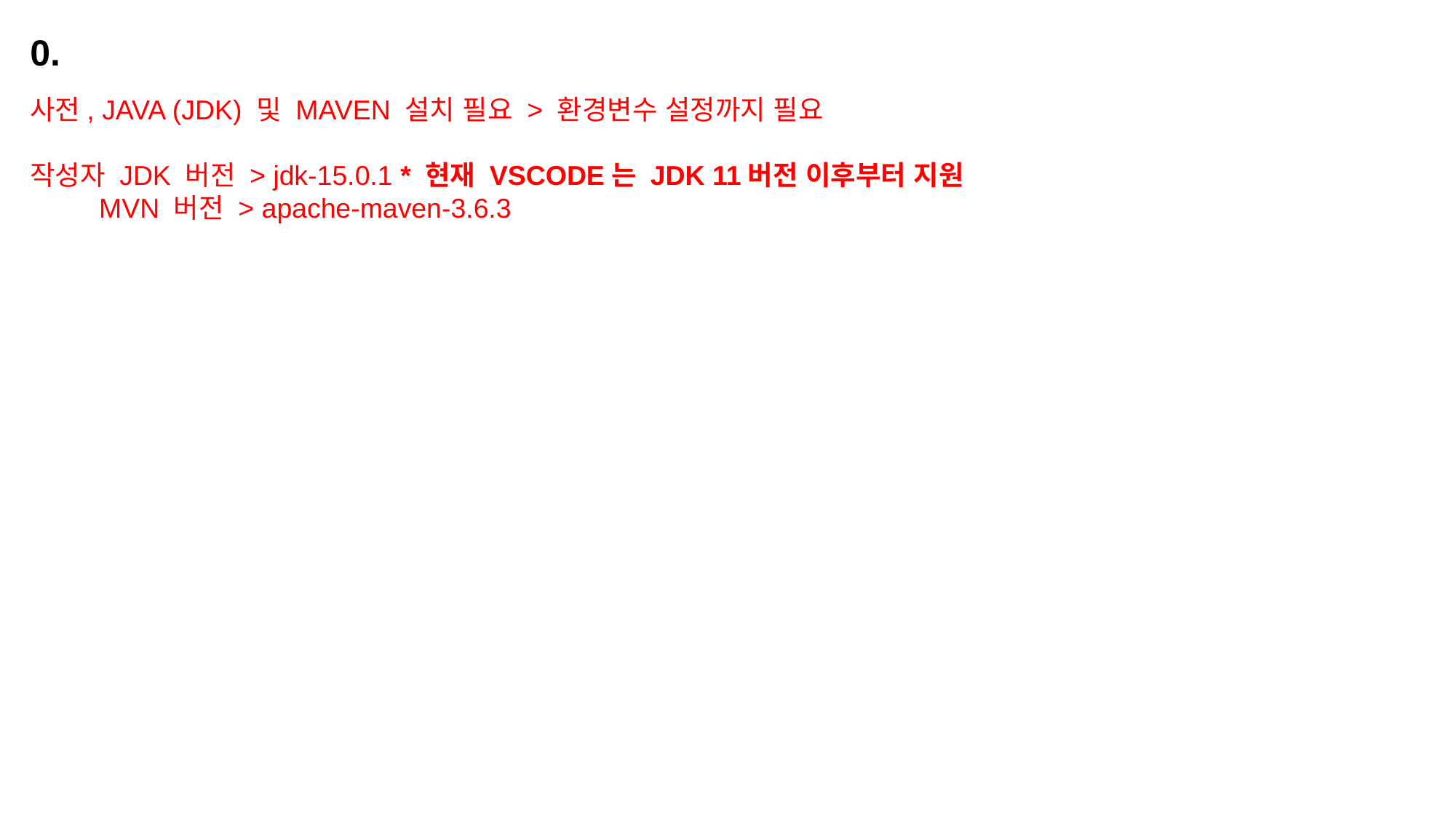

0.
사전, JAVA (JDK) 및 MAVEN 설치 필요 > 환경변수 설정까지 필요

작성자 JDK 버전 > jdk-15.0.1 * 현재 VSCODE는 JDK 11버전 이후부터 지원
         MVN 버전 > apache-maven-3.6.3